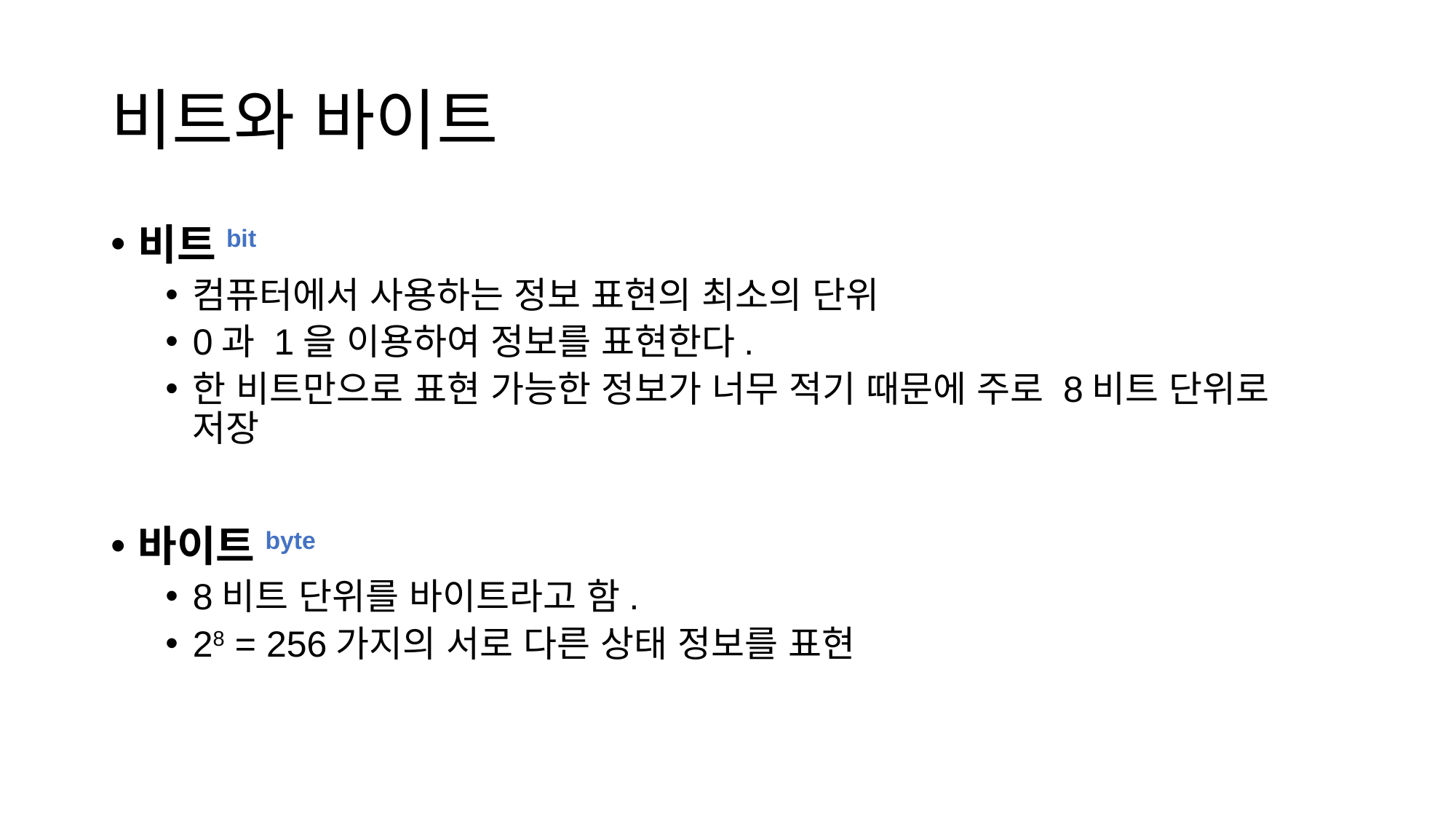

# 비트와 바이트
비트bit
컴퓨터에서 사용하는 정보 표현의 최소의 단위
0과 1을 이용하여 정보를 표현한다.
한 비트만으로 표현 가능한 정보가 너무 적기 때문에 주로 8비트 단위로 저장

바이트byte
8비트 단위를 바이트라고 함.
28 = 256가지의 서로 다른 상태 정보를 표현